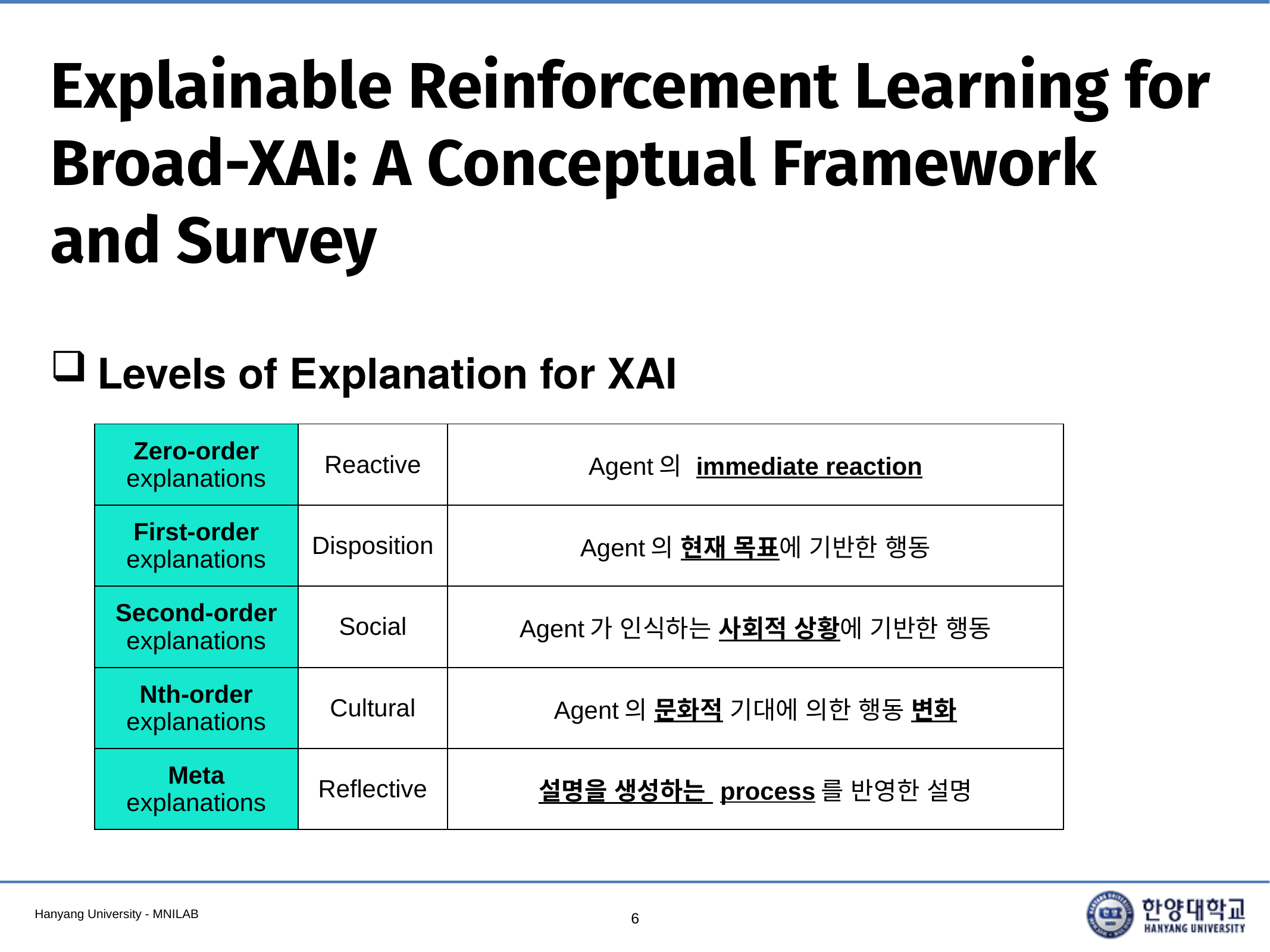

# Explainable Reinforcement Learning for Broad-XAI: A Conceptual Framework and Survey
Levels of Explanation for XAI
| Zero-order explanations | Reactive | Agent의 immediate reaction |
| --- | --- | --- |
| First-order explanations | Disposition | Agent의 현재 목표에 기반한 행동 |
| Second-order explanations | Social | Agent가 인식하는 사회적 상황에 기반한 행동 |
| Nth-order explanations | Cultural | Agent의 문화적 기대에 의한 행동 변화 |
| Meta explanations | Reflective | 설명을 생성하는 process를 반영한 설명 |
6